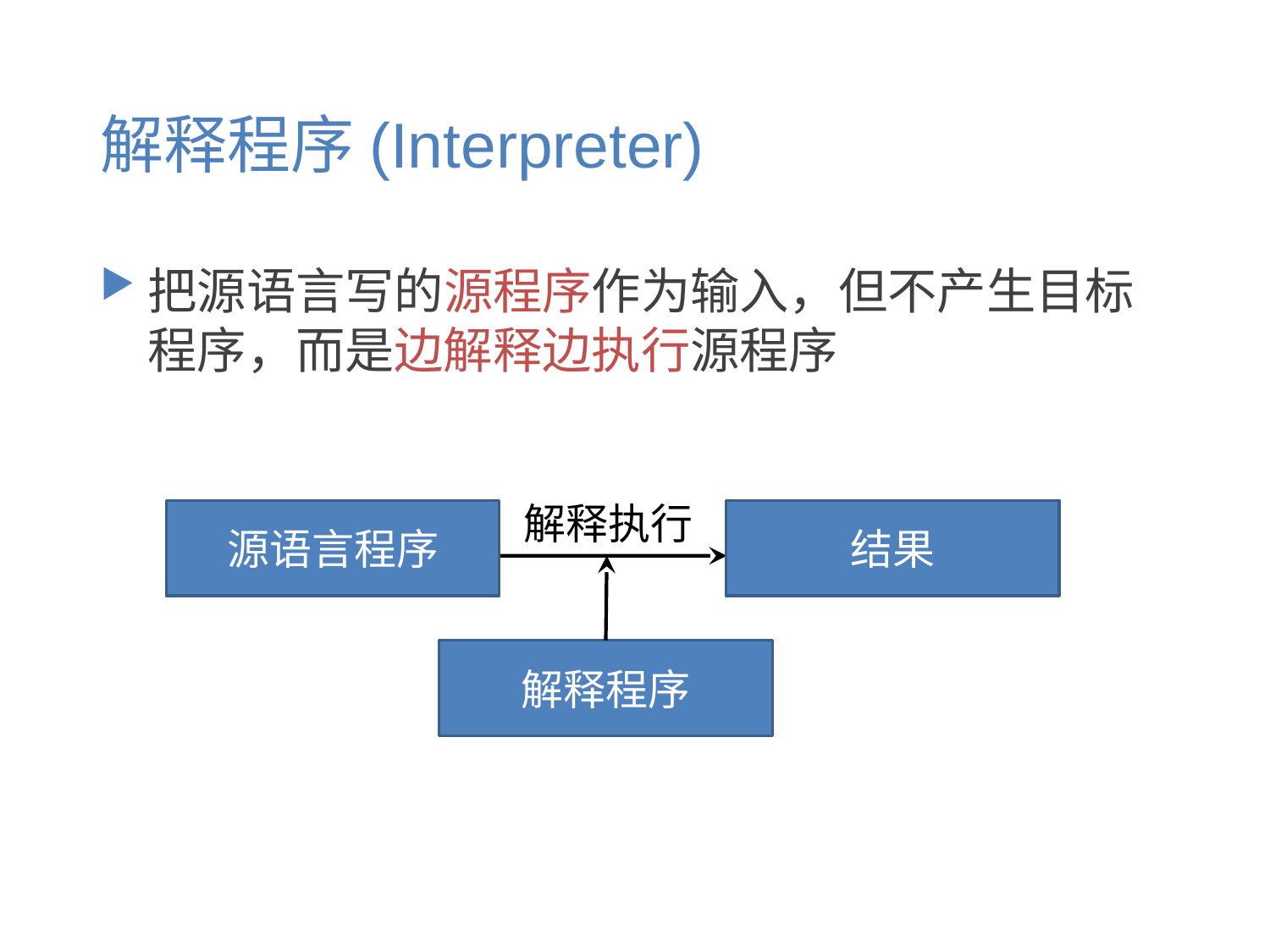

# 解释程序(Interpreter)
把源语言写的源程序作为输入，但不产生目标程序，而是边解释边执行源程序

解释执行
源语言程序
结果

解释程序